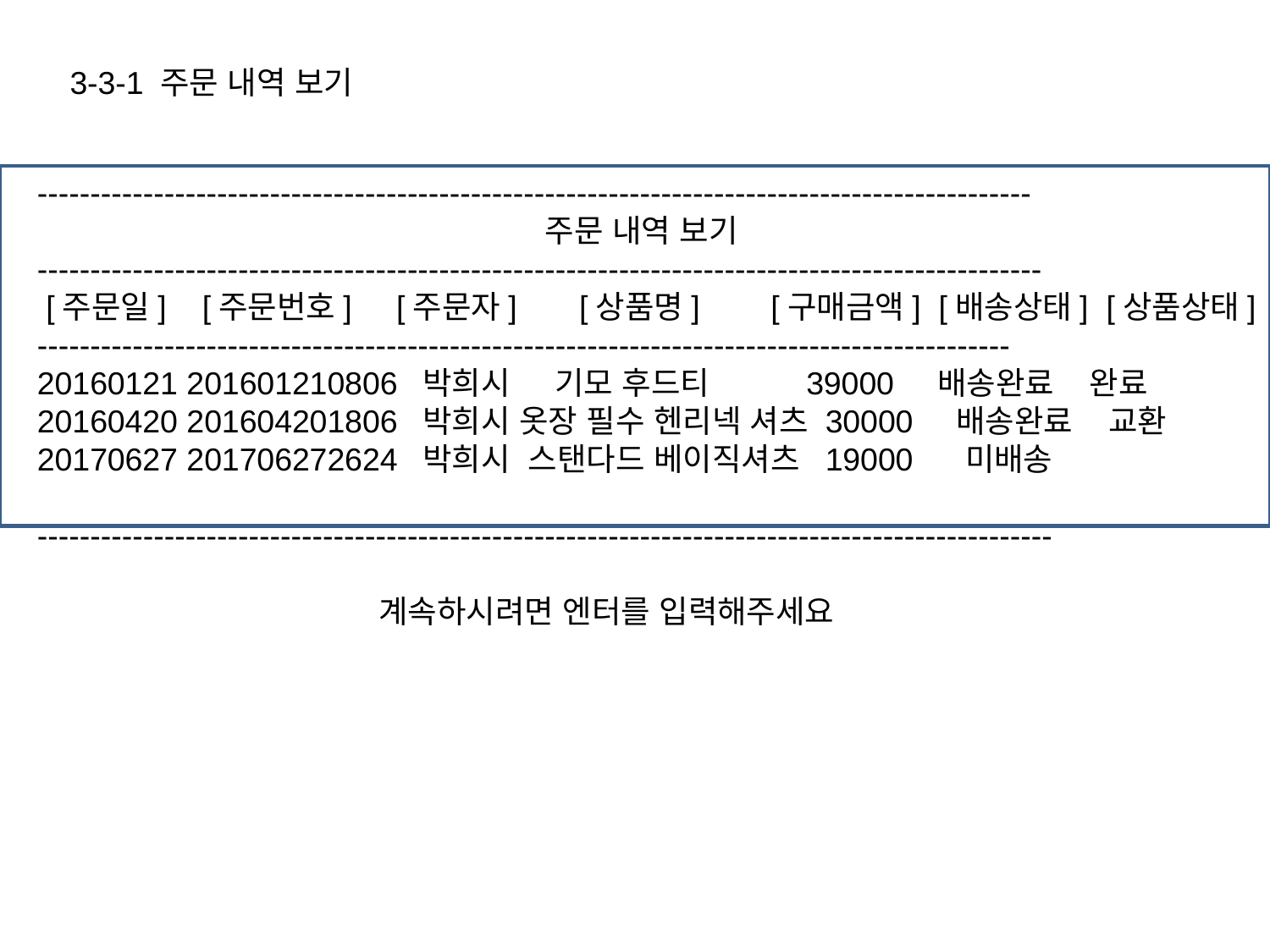

3-3-1 주문 내역 보기
----------------------------------------------------------------------------------------------
				주문 내역 보기
-----------------------------------------------------------------------------------------------
 [주문일]    [주문번호]     [주문자]       [상품명]        [구매금액]  [배송상태]  [상품상태]
--------------------------------------------------------------------------------------------
20160121 201601210806  박희시     기모 후드티          39000    배송완료    완료
20160420 201604201806  박희시 옷장 필수 헨리넥 셔츠 30000    배송완료    교환
20170627 201706272624  박희시  스탠다드 베이직셔츠  19000     미배송

------------------------------------------------------------------------------------------------

		         계속하시려면 엔터를 입력해주세요